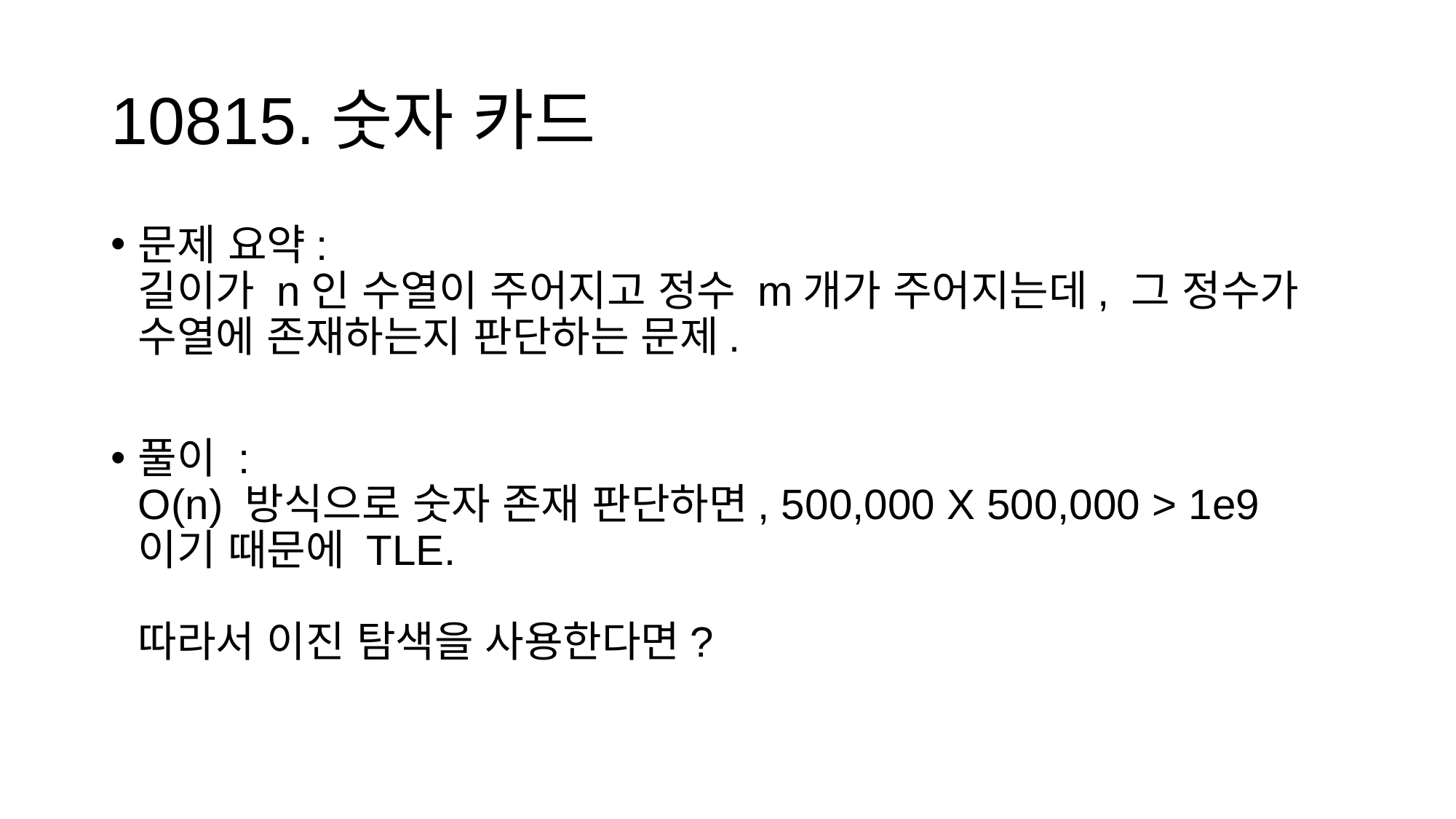

# 10815.숫자 카드
문제 요약:
길이가 n인 수열이 주어지고 정수 m개가 주어지는데, 그 정수가 수열에 존재하는지 판단하는 문제.

풀이 :
O(n) 방식으로 숫자 존재 판단하면, 500,000 X 500,000 > 1e9 이기 때문에 TLE.
따라서 이진 탐색을 사용한다면?